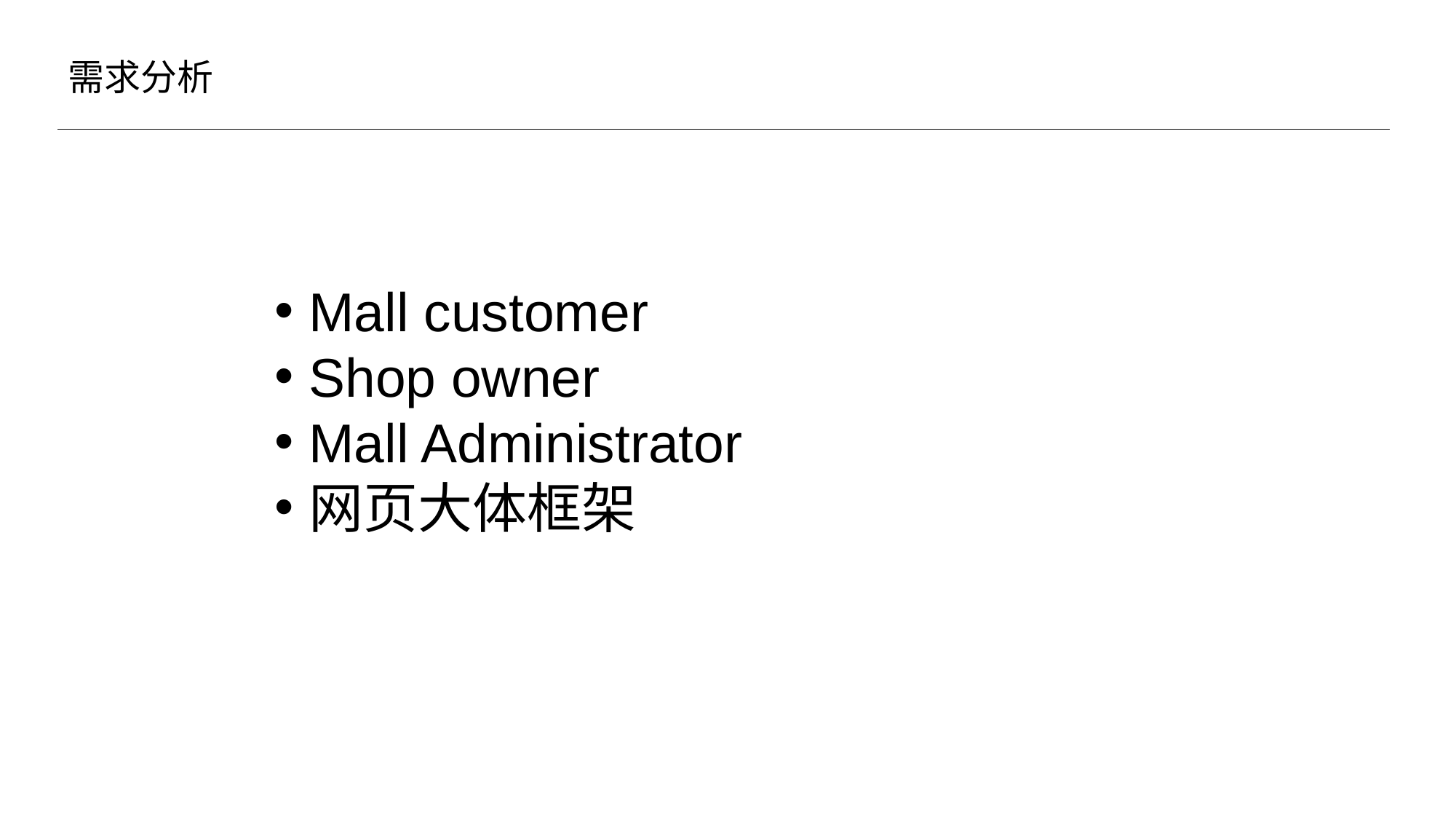

需求分析
Mall customer
Shop owner
Mall Administrator
网页大体框架